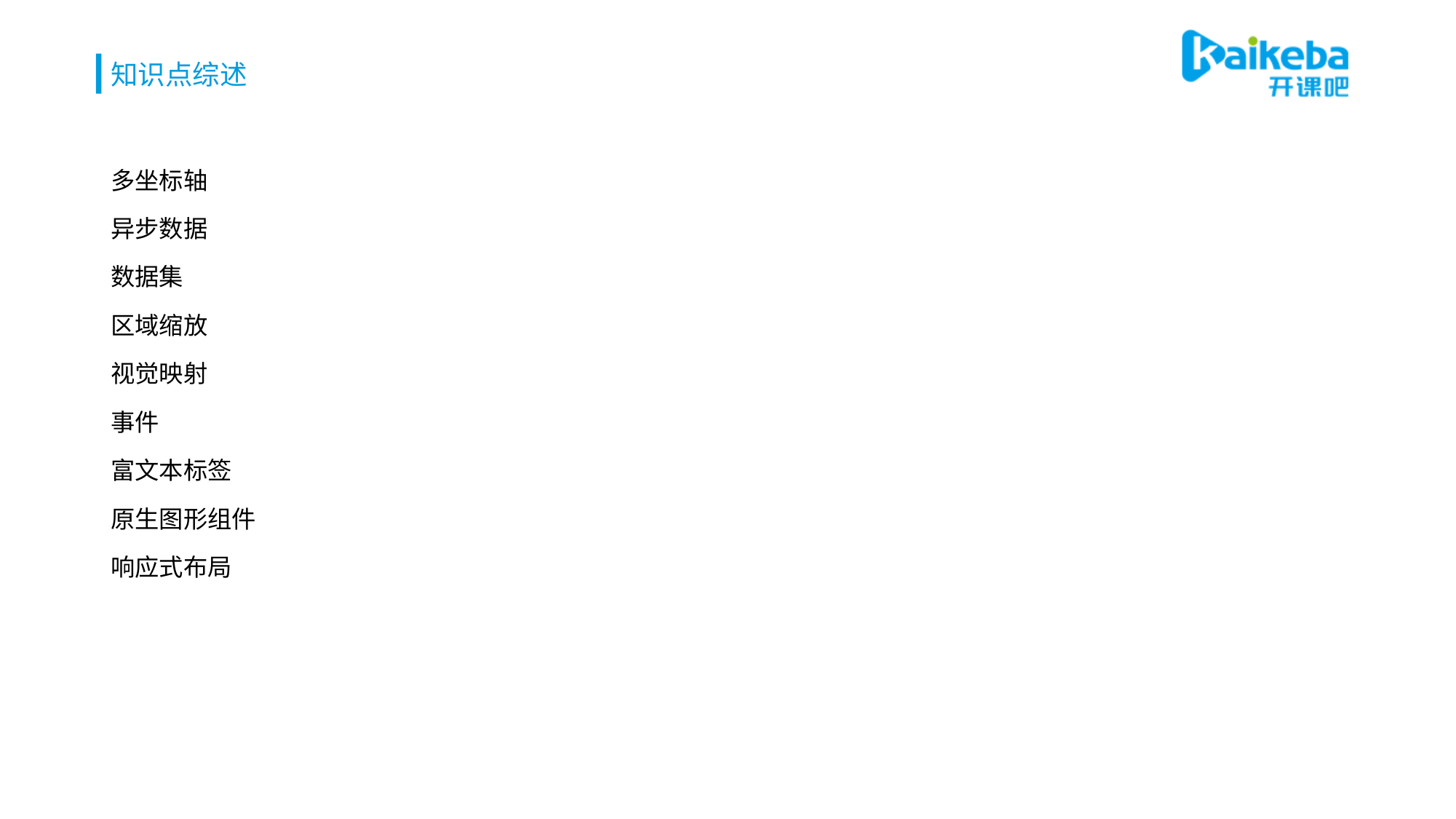

# 知识点综述
多坐标轴
异步数据
数据集
区域缩放
视觉映射
事件
富文本标签
原生图形组件
响应式布局